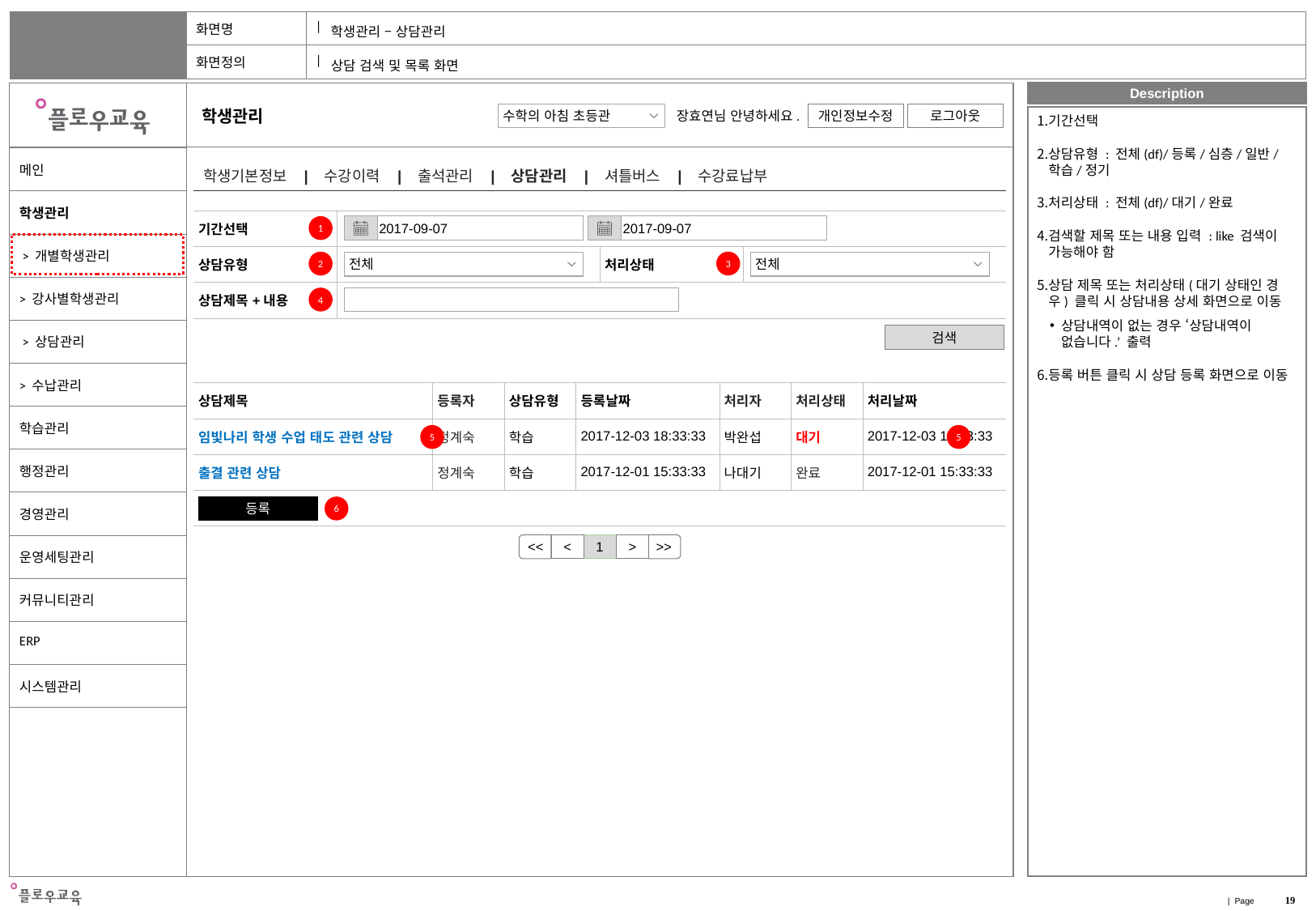

학생관리 – 상담관리
상담 검색 및 목록 화면
기간선택
상담유형 : 전체(df)/등록/심층/일반/학습/정기
처리상태 : 전체(df)/대기/완료
검색할 제목 또는 내용 입력 : like 검색이 가능해야 함
상담 제목 또는 처리상태(대기 상태인 경우) 클릭 시 상담내용 상세 화면으로 이동
상담내역이 없는 경우 ‘상담내역이 없습니다.’ 출력
등록 버튼 클릭 시 상담 등록 화면으로 이동
| 학생기본정보 | 수강이력 | 출석관리 | 상담관리 | 셔틀버스 | 수강료납부 |
| --- |
| 기간선택 |  |  |  |
| --- | --- | --- | --- |
| 상담유형 |  | 처리상태 |  |
| 상담제목+내용 |  |  |  |
1
      2017-09-07

      2017-09-07

3
2
전체

전체

4
검색
| 상담제목 | 등록자 | 상담유형 | 등록날짜 | 처리자 | 처리상태 | 처리날짜 |
| --- | --- | --- | --- | --- | --- | --- |
| 임빛나리 학생 수업 태도 관련 상담 | 정계숙 | 학습 | 2017-12-03 18:33:33 | 박완섭 | 대기 | 2017-12-03 18:33:33 |
| 출결 관련 상담 | 정계숙 | 학습 | 2017-12-01 15:33:33 | 나대기 | 완료 | 2017-12-01 15:33:33 |
|  |  |  |  |  |  |  |
5
5
등록
6
>
<
<<
>>
1
19